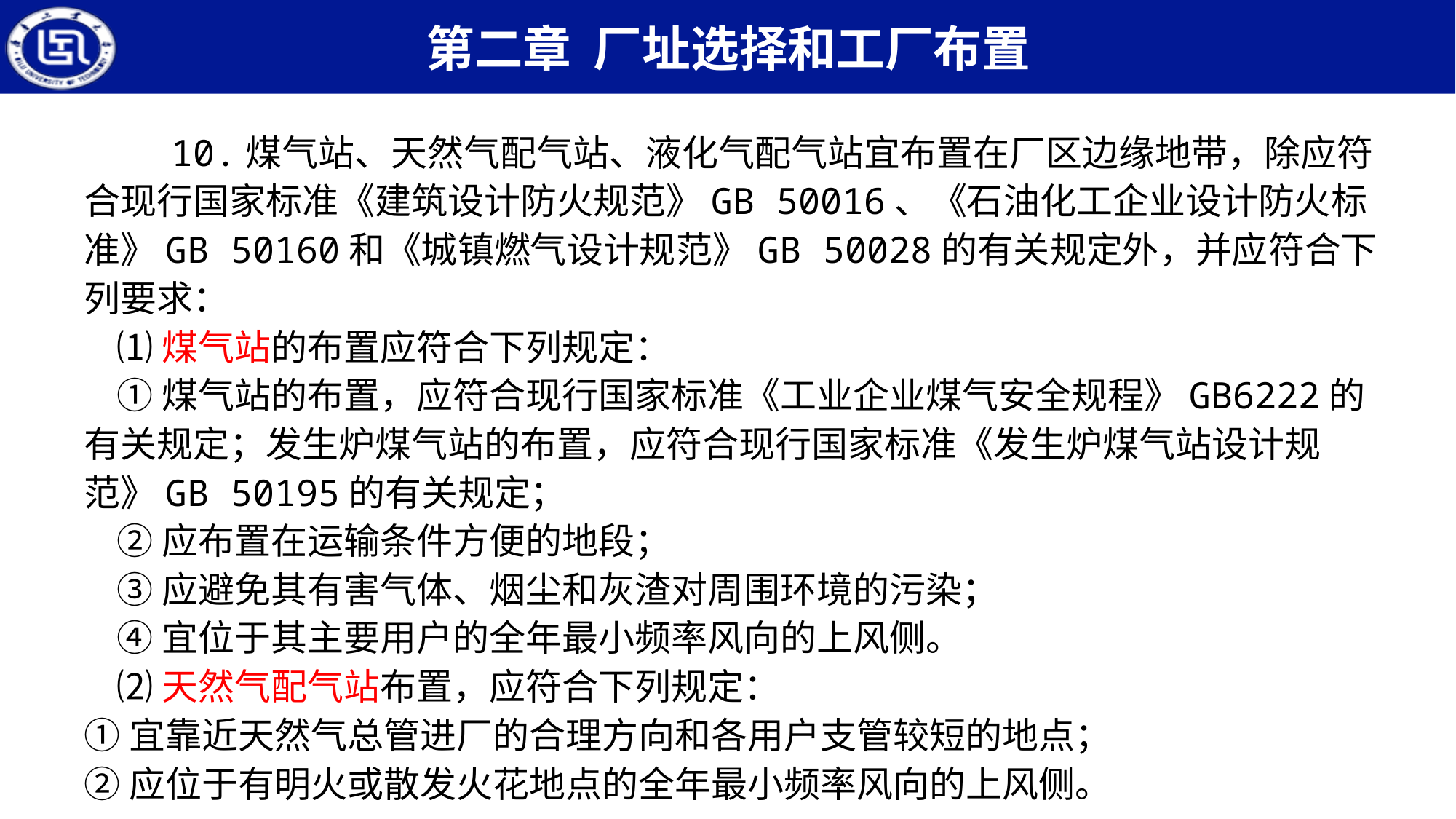

10.煤气站、天然气配气站、液化气配气站宜布置在厂区边缘地带，除应符合现行国家标准《建筑设计防火规范》GB 50016、《石油化工企业设计防火标准》GB 50160和《城镇燃气设计规范》GB 50028的有关规定外，并应符合下列要求：
    ⑴煤气站的布置应符合下列规定：
    ①煤气站的布置，应符合现行国家标准《工业企业煤气安全规程》GB6222的有关规定；发生炉煤气站的布置，应符合现行国家标准《发生炉煤气站设计规范》GB 50195的有关规定；
    ②应布置在运输条件方便的地段；
    ③应避免其有害气体、烟尘和灰渣对周围环境的污染；
    ④宜位于其主要用户的全年最小频率风向的上风侧。
    ⑵天然气配气站布置，应符合下列规定：
①宜靠近天然气总管进厂的合理方向和各用户支管较短的地点；
②应位于有明火或散发火花地点的全年最小频率风向的上风侧。